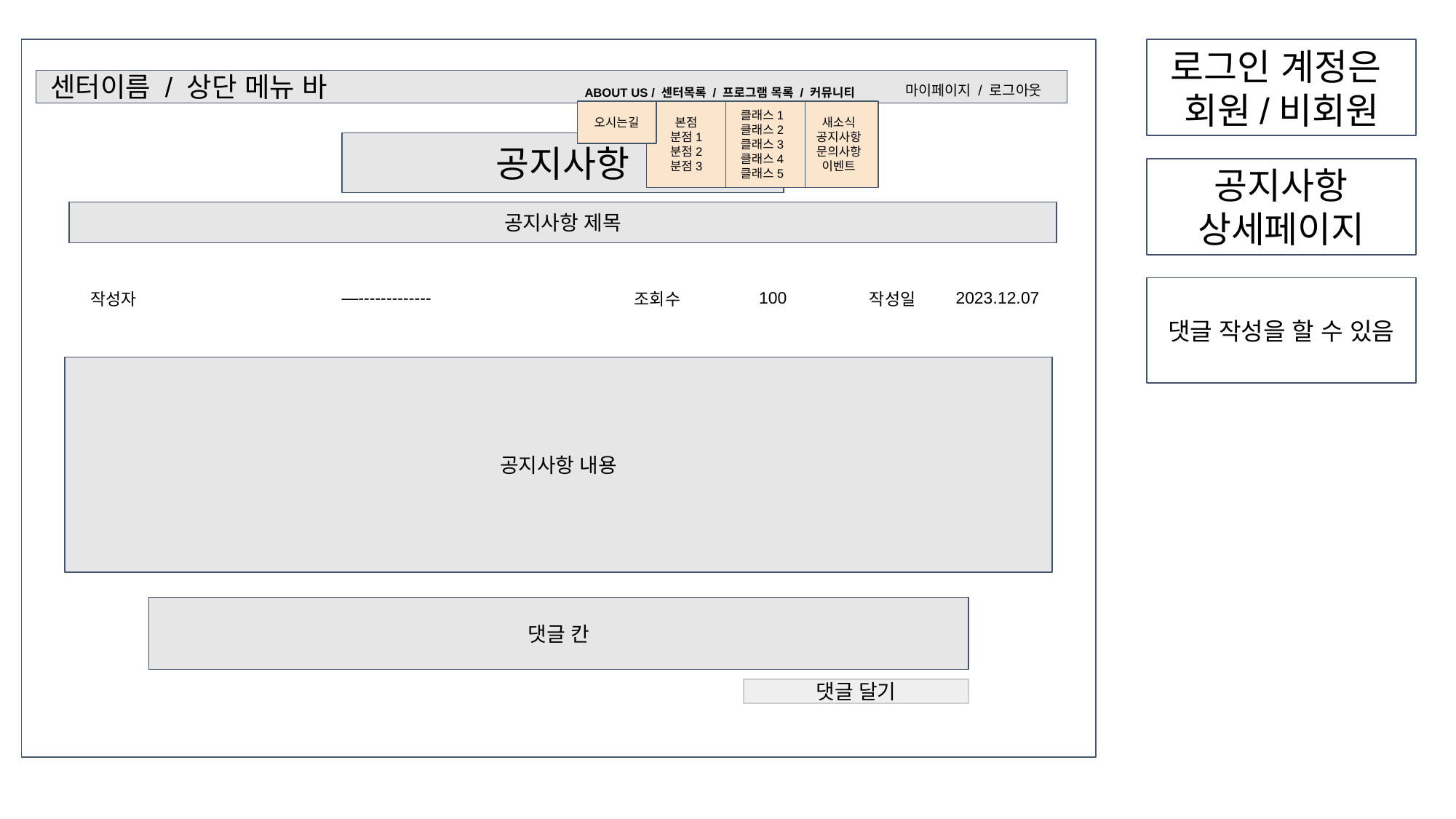

로그인 계정은
회원/비회원
센터이름 / 상단 메뉴 바
ABOUT US / 센터목록 / 프로그램 목록 / 커뮤니티
마이페이지 / 로그아웃
오시는길
본점
분점1
분점2
분점3
클래스1
클래스2
클래스3
클래스4
클래스5
새소식
공지사항
문의사항
이벤트
공지사항
공지사항 상세페이지
공지사항 제목
| 작성자 | —------------- | 조회수 | 100 | 작성일 | 2023.12.07 |
| --- | --- | --- | --- | --- | --- |
댓글 작성을 할 수 있음
공지사항 내용
댓글 칸
댓글 달기